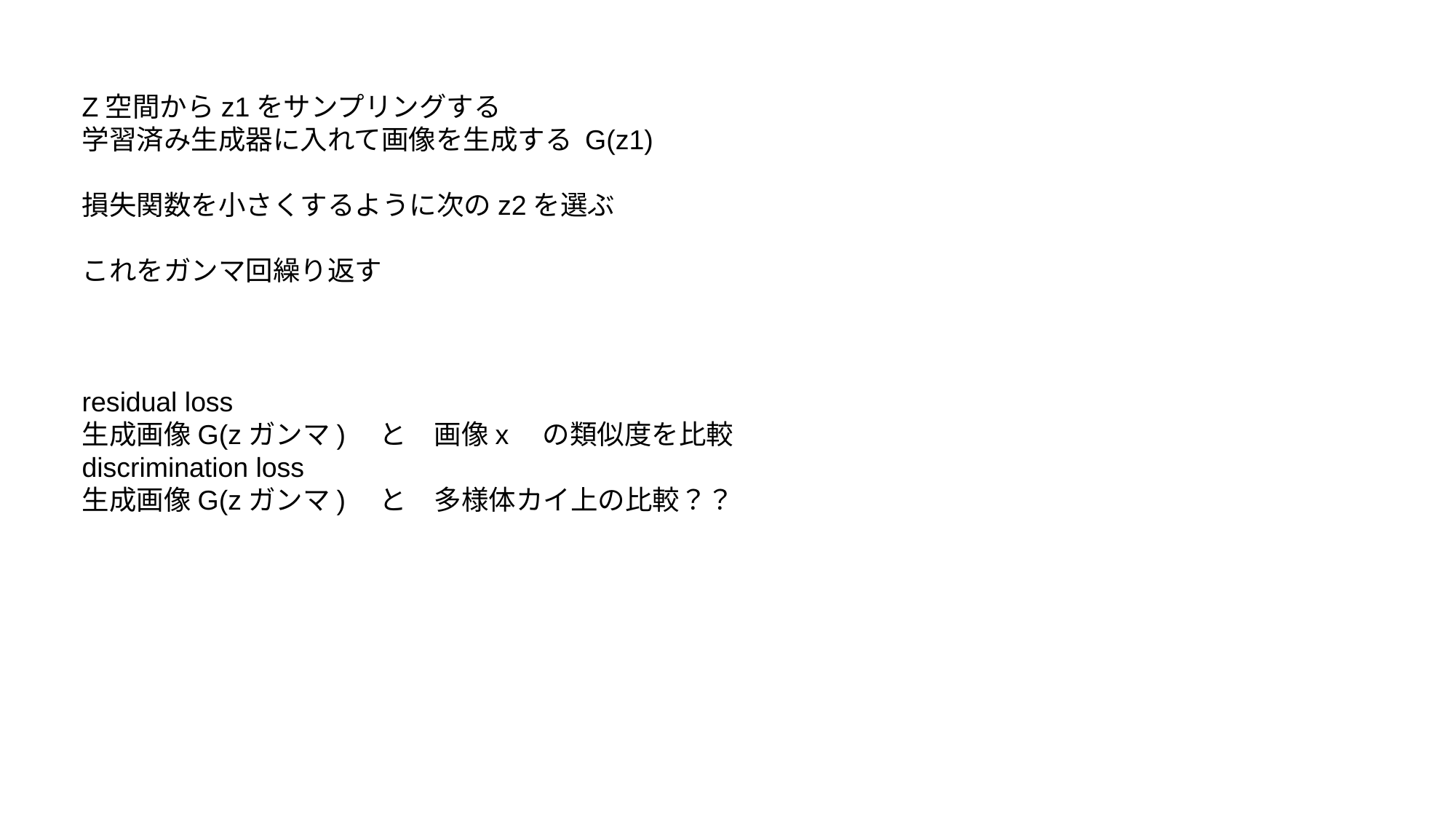

Z空間からz1をサンプリングする
学習済み生成器に入れて画像を生成する G(z1)

損失関数を小さくするように次のz2を選ぶ

これをガンマ回繰り返す

residual loss
生成画像G(zガンマ)　と　画像x　の類似度を比較
discrimination loss
生成画像G(zガンマ)　と　多様体カイ上の比較？？